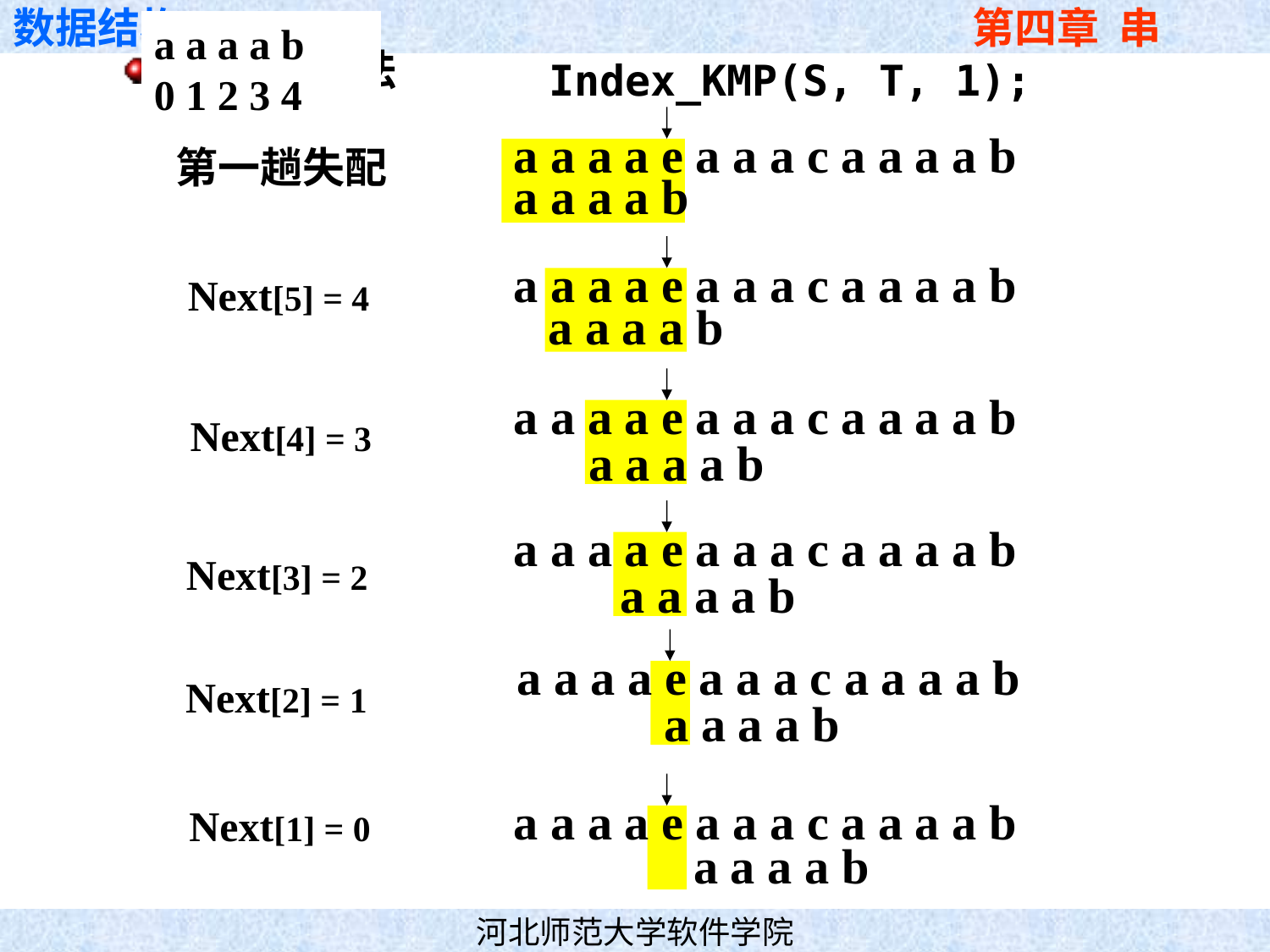

a a a a b
0 1 2 3 4
     KMP算法
Index_KMP(S, T, 1);

a a a a e a a a c a a a a b
第一趟失配
a a a a b

a a a a e a a a c a a a a b
a a a a b

Next[5] = 4

a a a a e a a a c a a a a b
a a a a b

Next[4] = 3

a a a a e a a a c a a a a b
a a a a b

Next[3] = 2

a a a a e a a a c a a a a b
a a a a b

Next[2] = 1

a a a a e a a a c a a a a b
a a a a b

Next[1] = 0